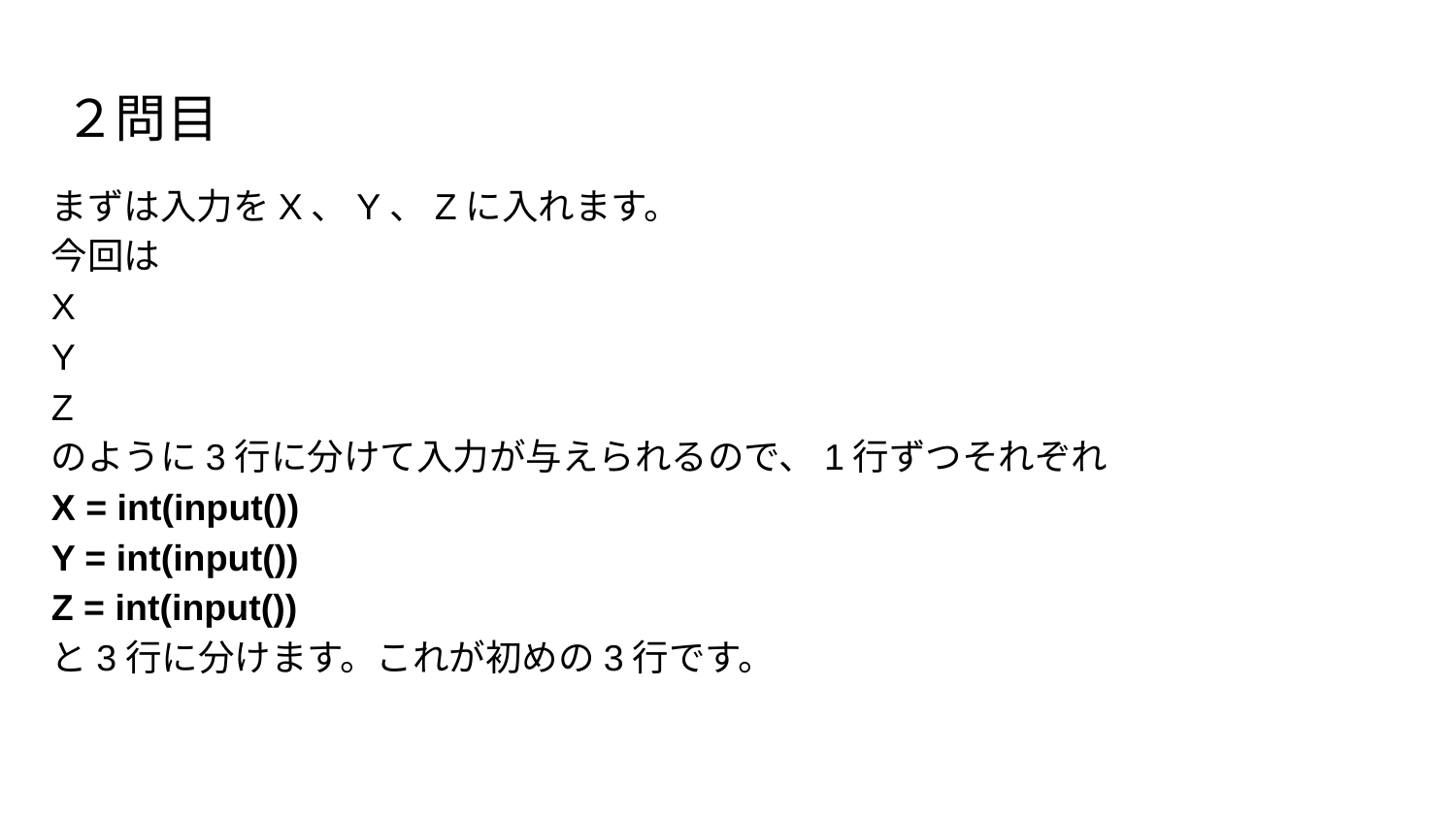

# ２問目
まずは入力をX、Y、Zに入れます。
今回は
X
Y
Z
のように3行に分けて入力が与えられるので、1行ずつそれぞれ
X = int(input())
Y = int(input())
Z = int(input())
と3行に分けます。これが初めの3行です。